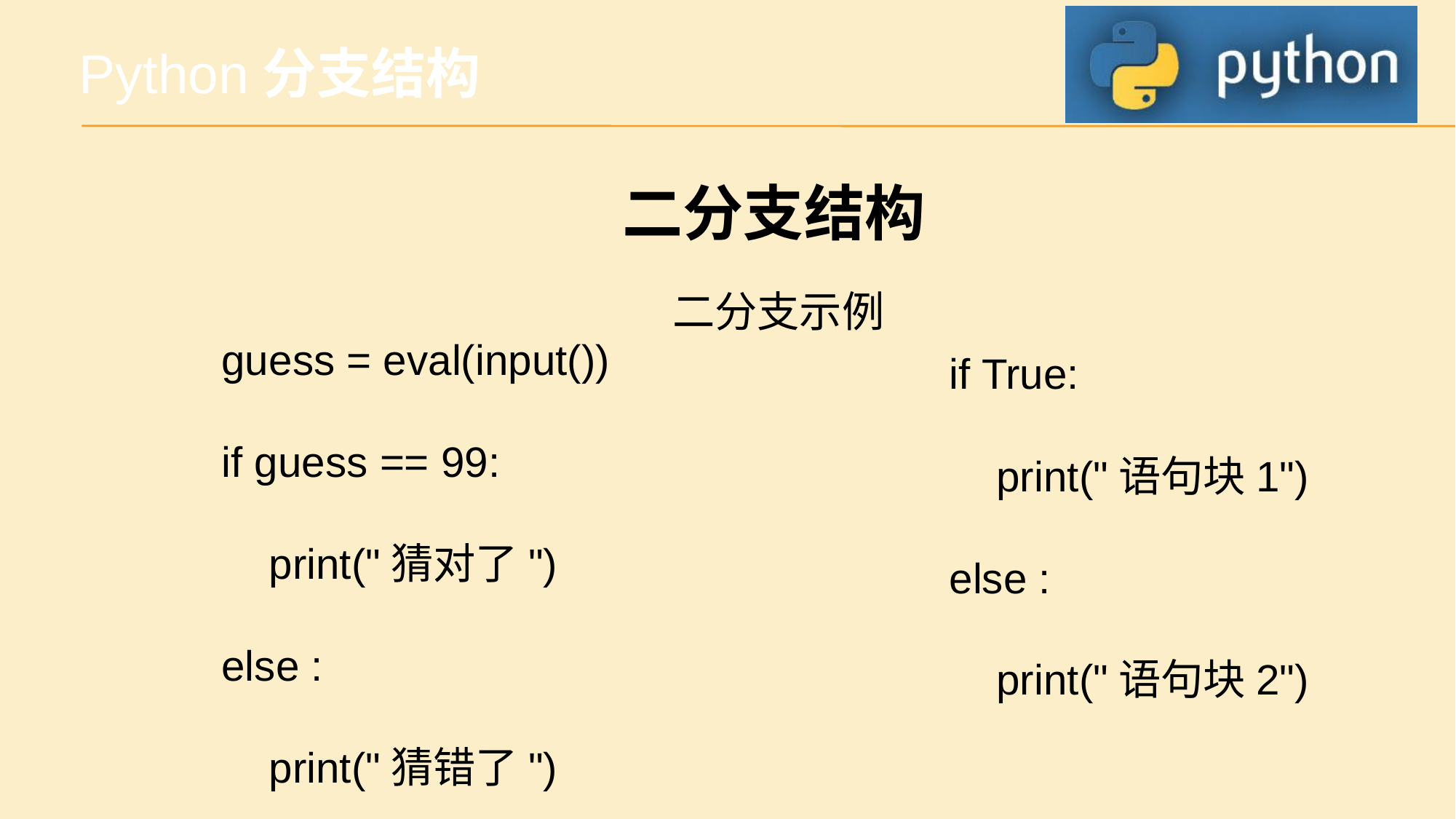

Python分支结构
二分支结构
二分支示例
guess = eval(input())

if guess == 99:

    print("猜对了")

else :

    print("猜错了")
if True:

    print("语句块1")

else :

    print("语句块2")